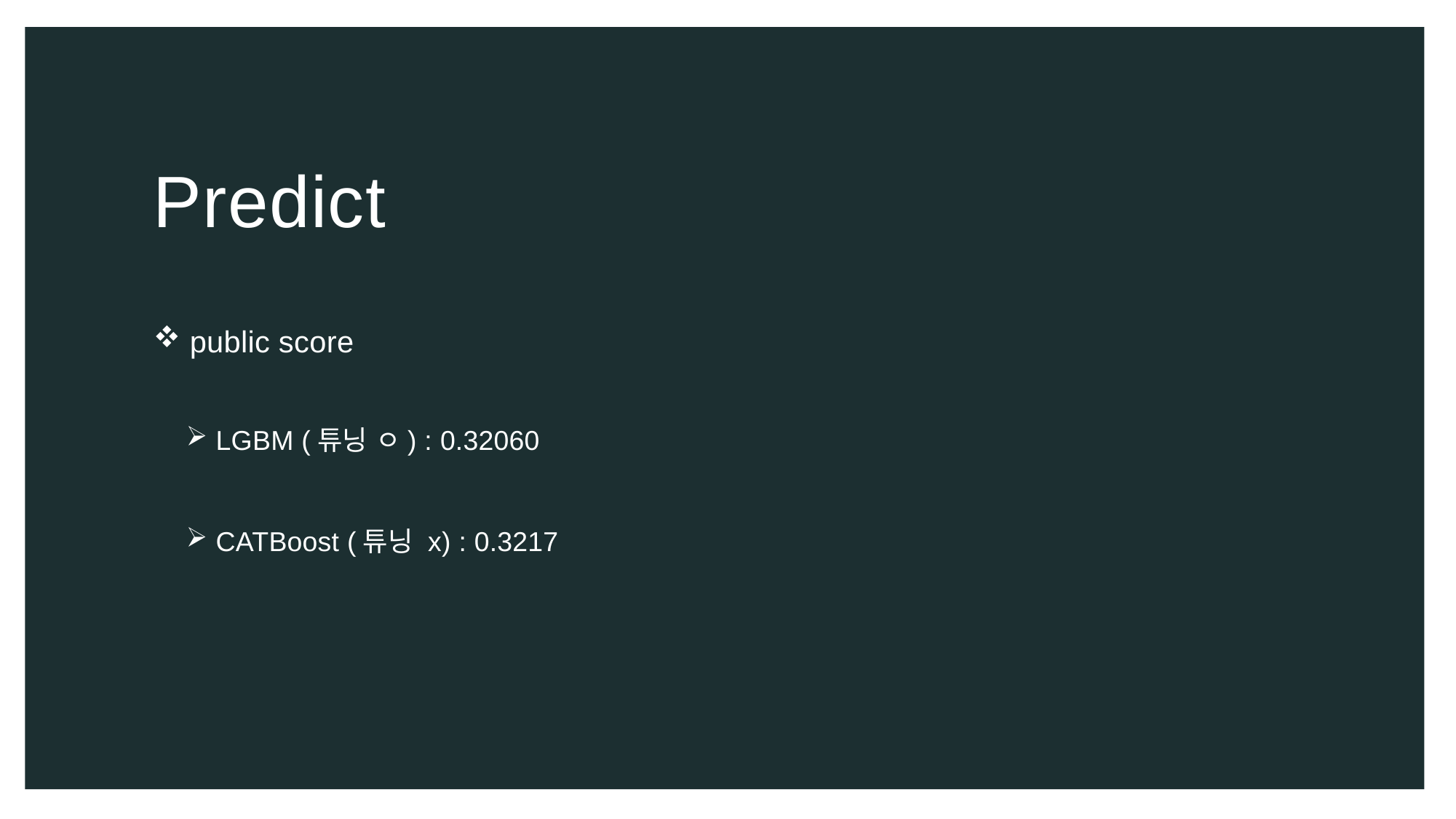

# Predict
 public score

 LGBM (튜닝 ㅇ) : 0.32060

 CATBoost (튜닝 x) : 0.3217